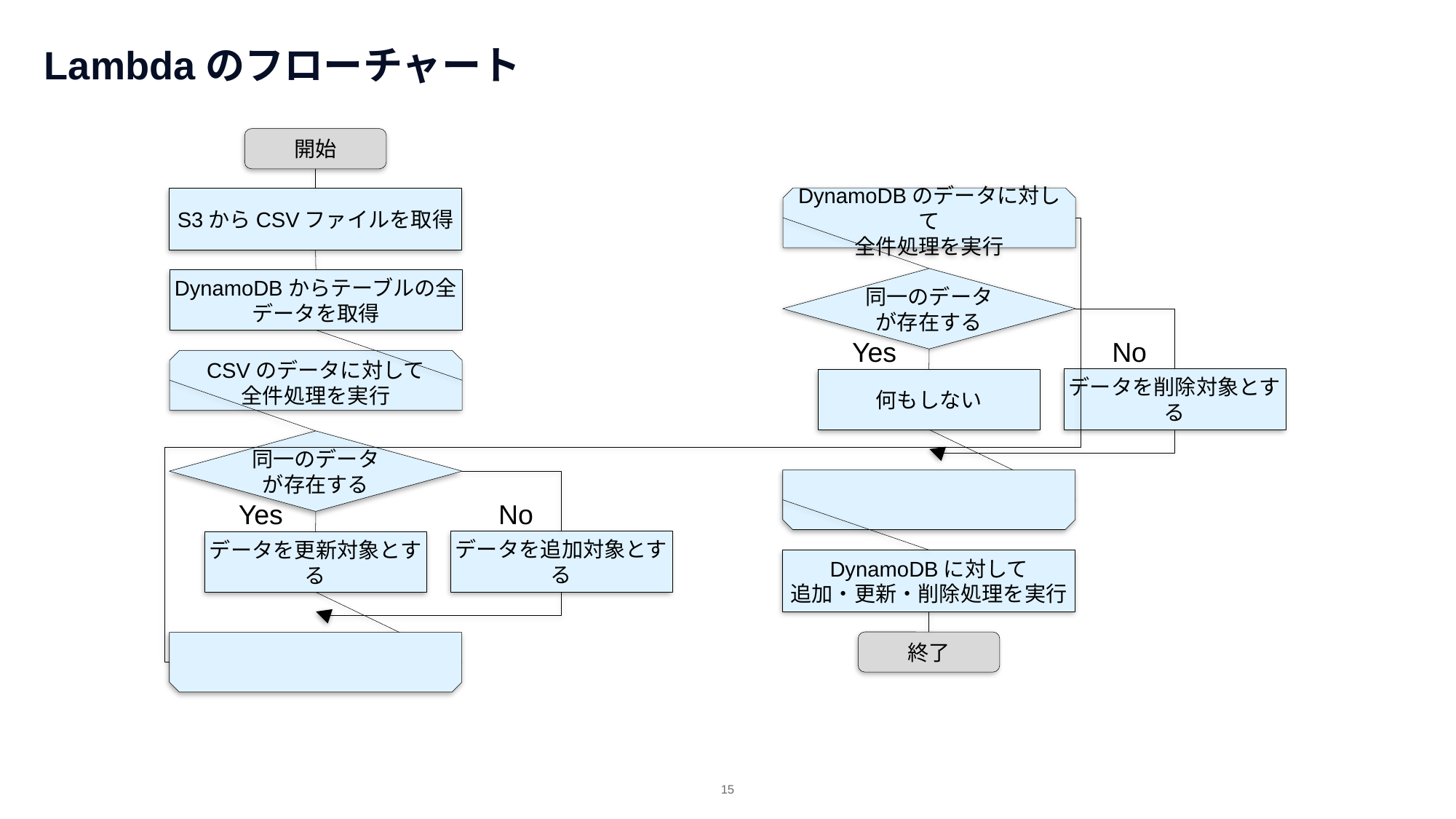

# Lambdaのフローチャート
開始
DynamoDBのデータに対して
全件処理を実行
S3からCSVファイルを取得
同一のデータが存在する
DynamoDBからテーブルの全データを取得
No
Yes
CSVのデータに対して
全件処理を実行
データを削除対象とする
何もしない
同一のデータが存在する

No
Yes
データを追加対象とする
データを更新対象とする
DynamoDBに対して
追加・更新・削除処理を実行
終了